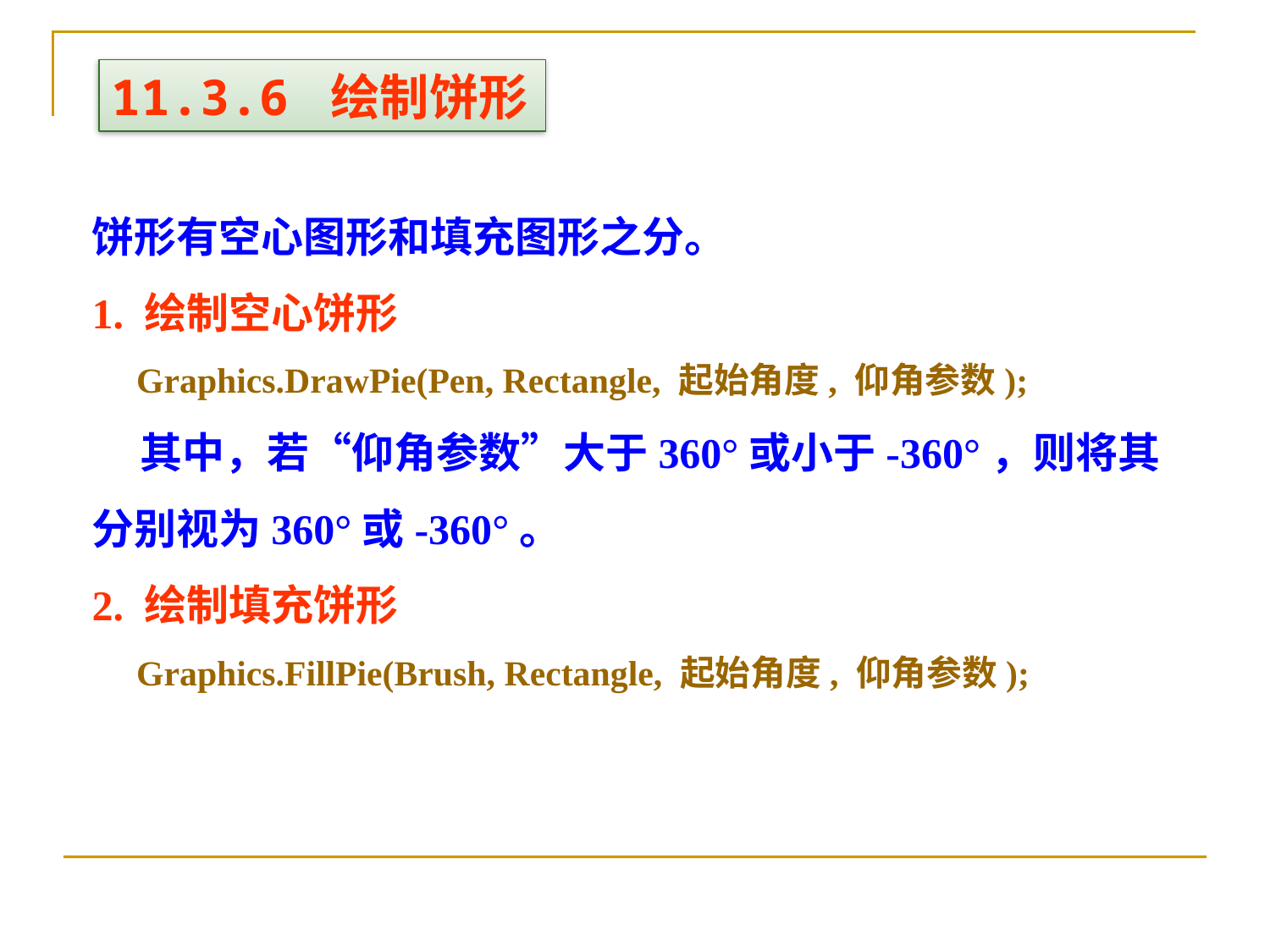

11.3.6 绘制饼形
饼形有空心图形和填充图形之分。
1. 绘制空心饼形
     Graphics.DrawPie(Pen, Rectangle, 起始角度, 仰角参数);
    其中，若“仰角参数”大于360°或小于-360°，则将其分别视为360°或-360°。
2. 绘制填充饼形
     Graphics.FillPie(Brush, Rectangle, 起始角度, 仰角参数);